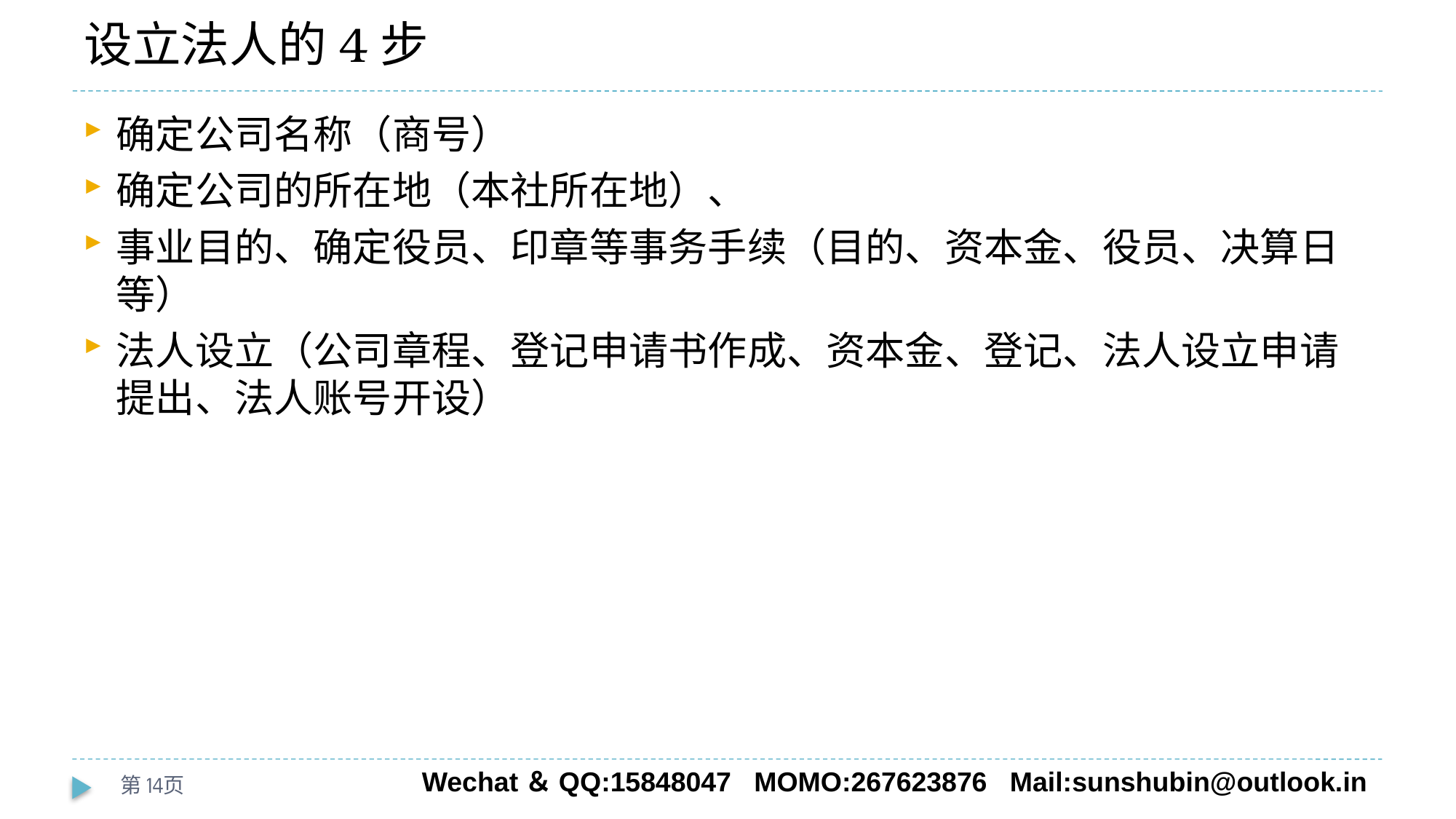

# 设立法人的4步
确定公司名称（商号）
确定公司的所在地（本社所在地）、
事业目的、确定役员、印章等事务手续（目的、资本金、役员、决算日等）
法人设立（公司章程、登记申请书作成、资本金、登记、法人设立申请提出、法人账号开设）
第14页